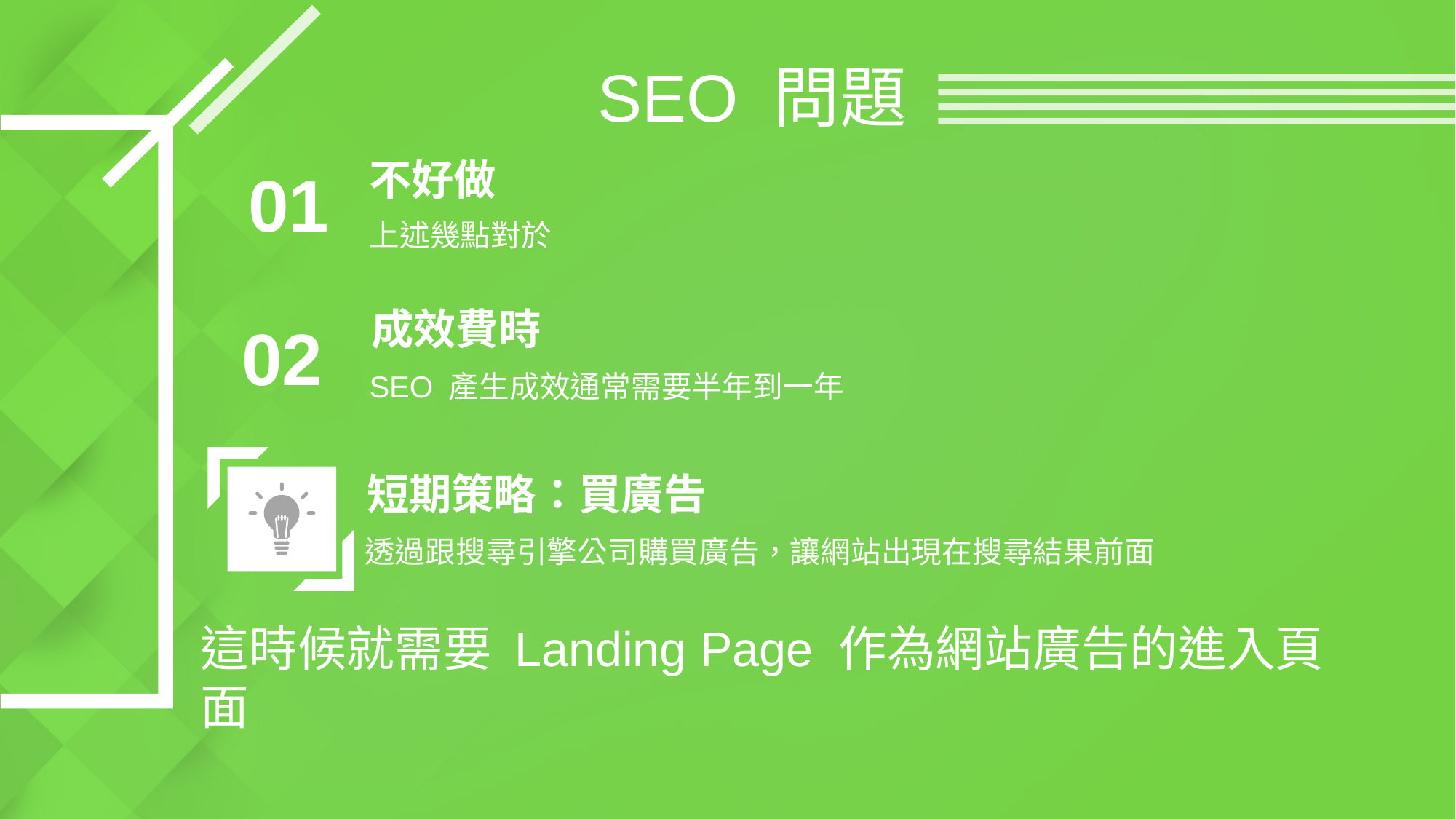

SEO 問題

不好做
上述幾點對於
01
成效費時
SEO 產生成效通常需要半年到一年
02

短期策略：買廣告
透過跟搜尋引擎公司購買廣告，讓網站出現在搜尋結果前面
這時候就需要 Landing Page 作為網站廣告的進入頁面